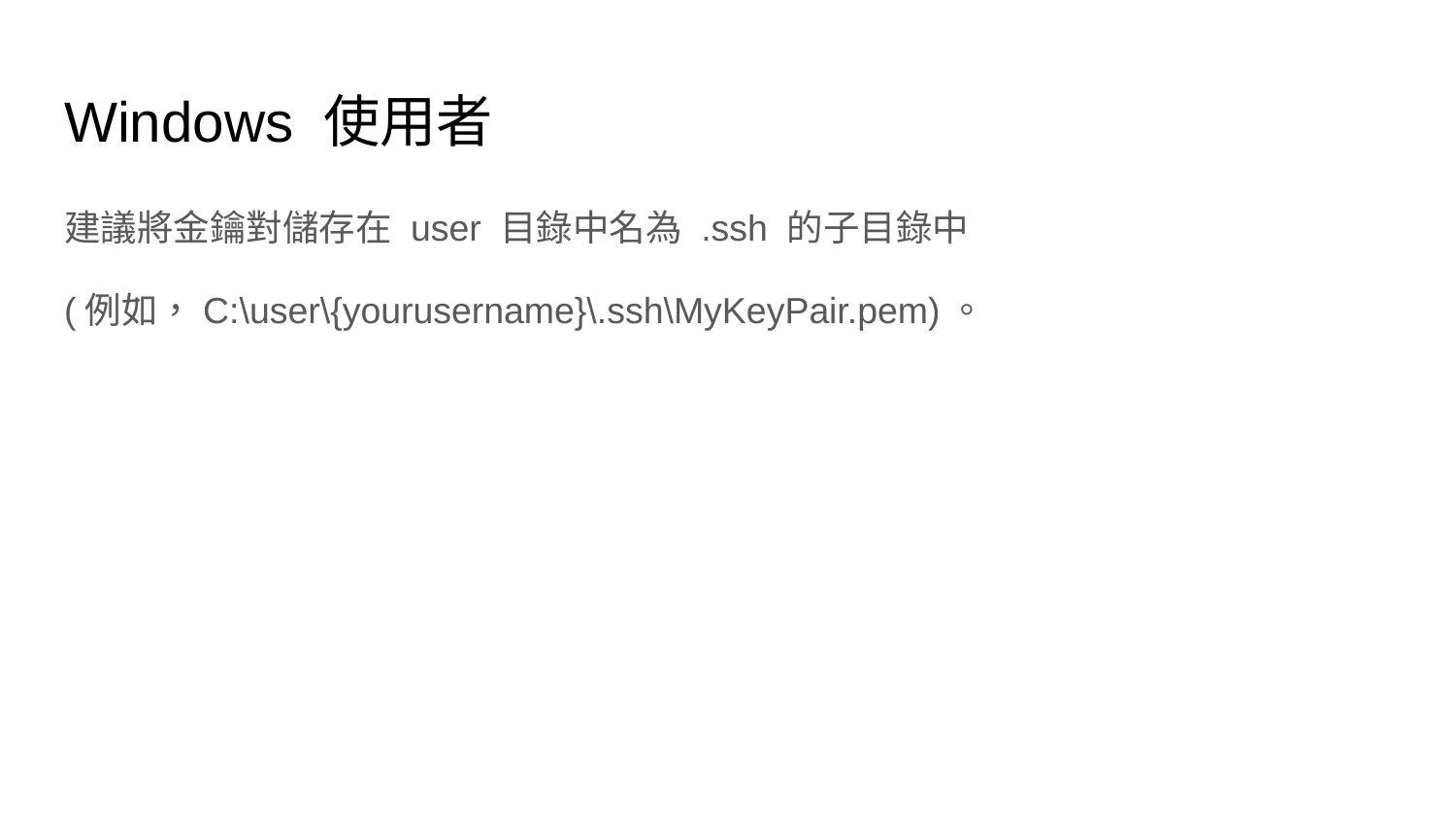

# Windows 使用者
建議將金鑰對儲存在 user 目錄中名為 .ssh 的子目錄中
(例如，C:\user\{yourusername}\.ssh\MyKeyPair.pem)。